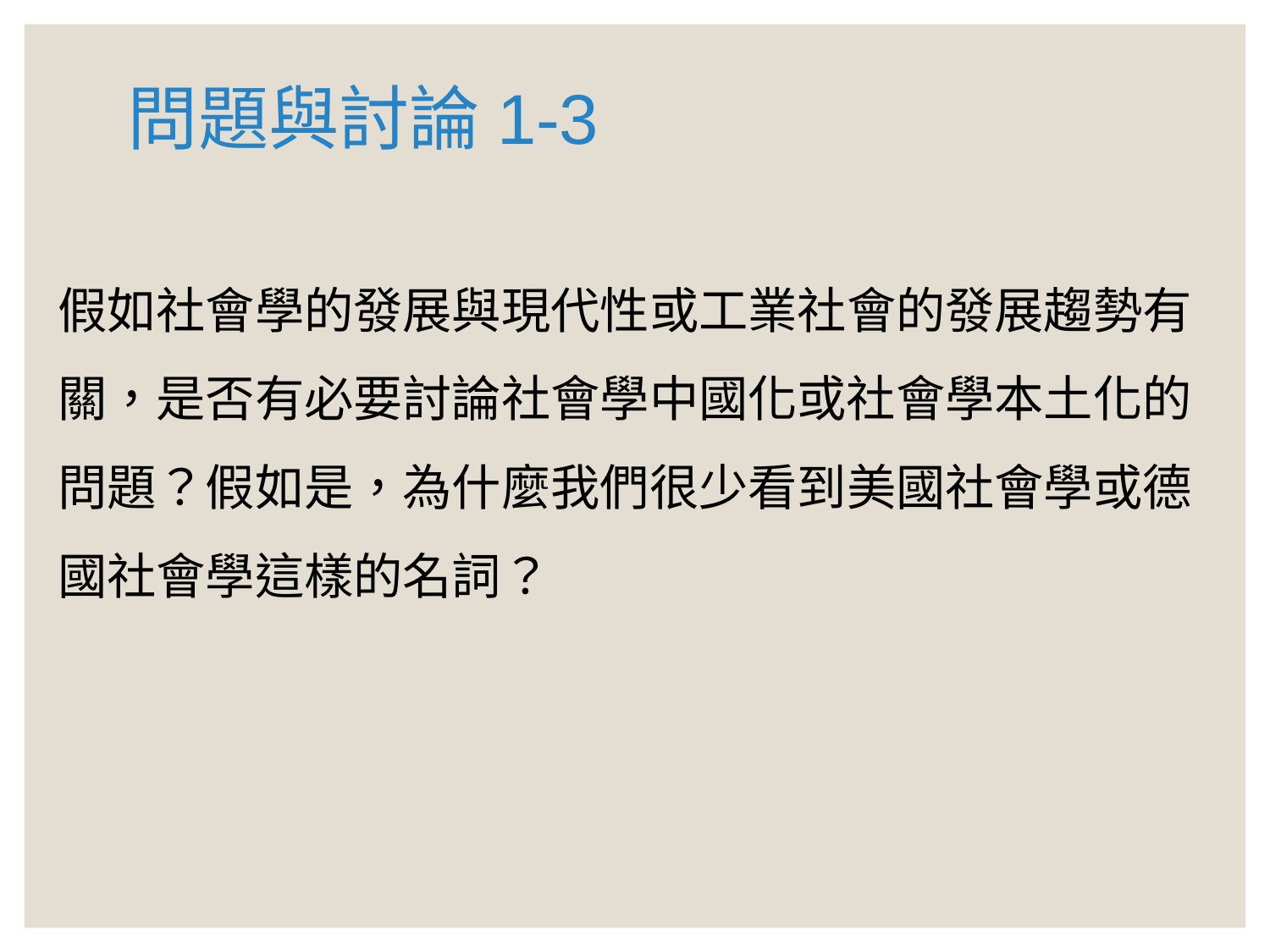

# 問題與討論1-3
假如社會學的發展與現代性或工業社會的發展趨勢有關，是否有必要討論社會學中國化或社會學本土化的問題？假如是，為什麼我們很少看到美國社會學或德國社會學這樣的名詞？